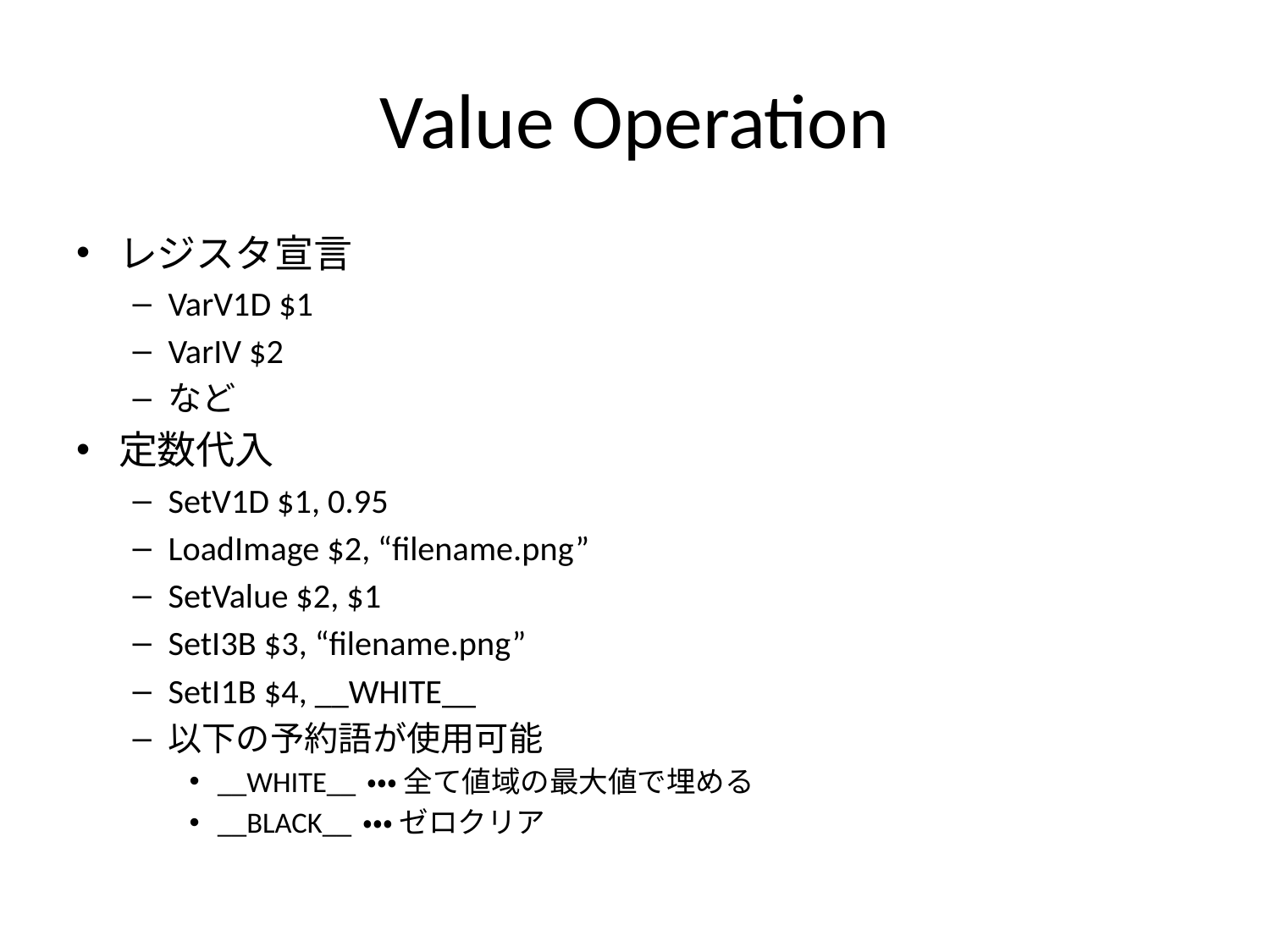

# Value Operation
レジスタ宣言
VarV1D $1
VarIV $2
など
定数代入
SetV1D $1, 0.95
LoadImage $2, “filename.png”
SetValue $2, $1
SetI3B $3, “filename.png”
SetI1B $4, __WHITE__
以下の予約語が使用可能
__WHITE__ ・・・ 全て値域の最大値で埋める
__BLACK__ ・・・ ゼロクリア